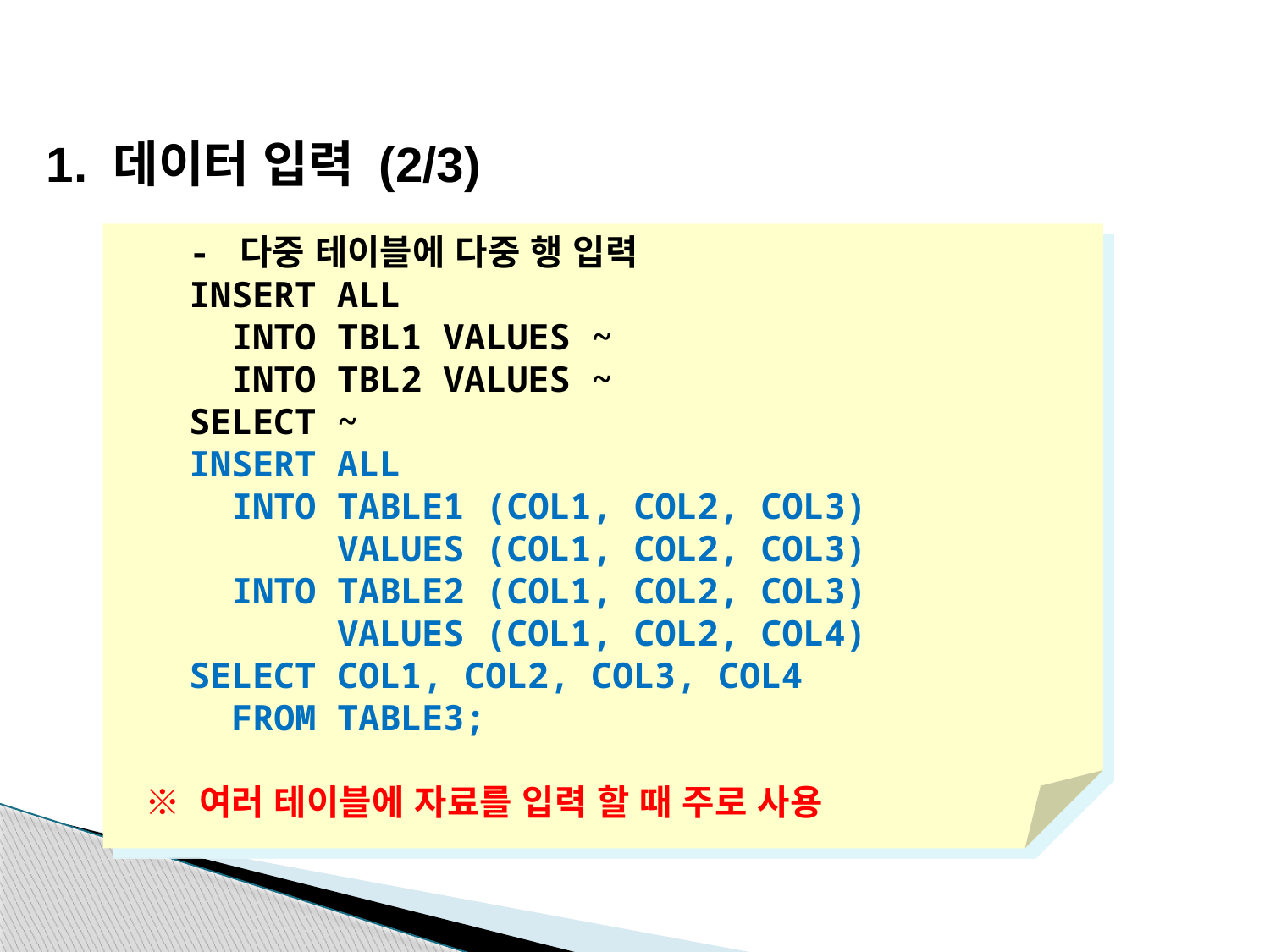

1. 데이터 입력 (2/3)
   - 다중 테이블에 다중 행 입력
   INSERT ALL
     INTO TBL1 VALUES ~
     INTO TBL2 VALUES ~
   SELECT ~
   INSERT ALL
     INTO TABLE1 (COL1, COL2, COL3)
          VALUES (COL1, COL2, COL3)
     INTO TABLE2 (COL1, COL2, COL3)
          VALUES (COL1, COL2, COL4)
   SELECT COL1, COL2, COL3, COL4
     FROM TABLE3;

  ※ 여러 테이블에 자료를 입력 할 때 주로 사용